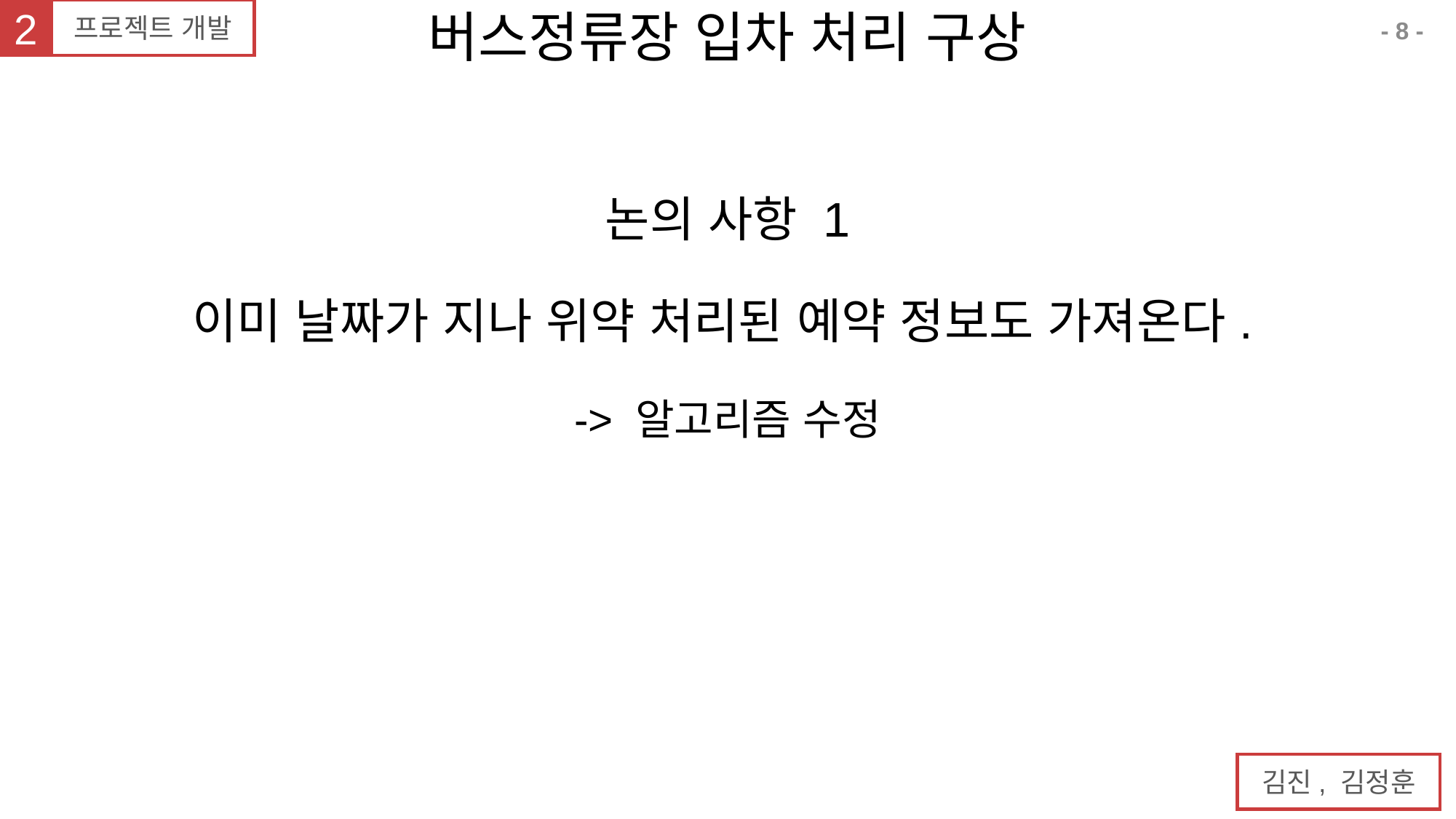

2

프로젝트 개발
버스정류장 입차 처리 구상
8
논의 사항 1

이미 날짜가 지나 위약 처리된 예약 정보도 가져온다.

-> 알고리즘 수정

김진, 김정훈